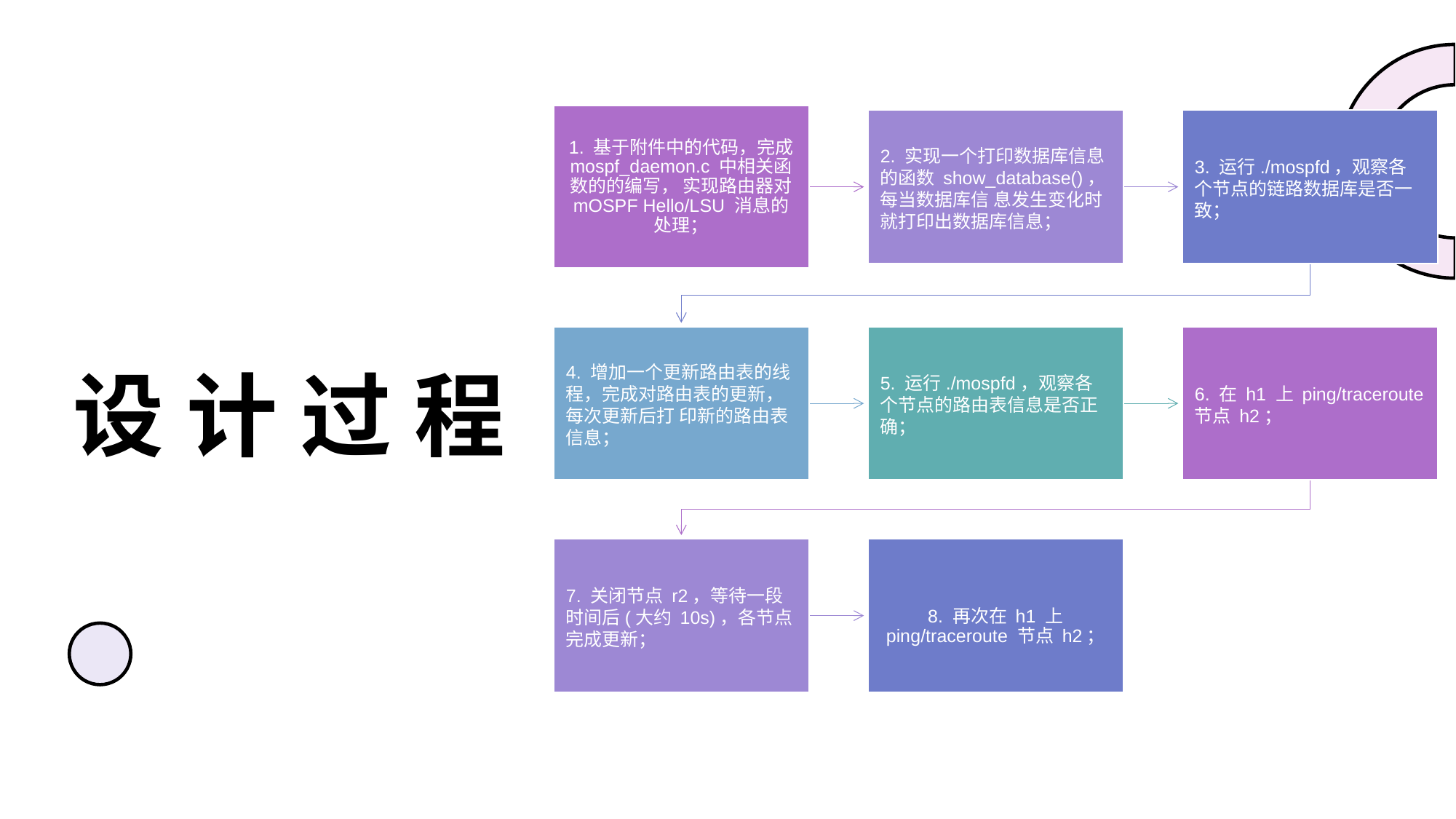

1. 基于附件中的代码，完成 mospf_daemon.c 中相关函数的的编写， 实现路由器对 mOSPF Hello/LSU 消息的处理；

2. 实现一个打印数据库信息的函数 show_database()，每当数据库信 息发生变化时就打印出数据库信息；

3. 运行./mospfd，观察各个节点的链路数据库是否一致；

4. 增加一个更新路由表的线程，完成对路由表的更新，每次更新后打 印新的路由表信息；

5. 运行./mospfd，观察各个节点的路由表信息是否正确；

6. 在 h1 上 ping/traceroute 节点 h2；

7. 关闭节点 r2，等待一段时间后(大约 10s)，各节点完成更新；

8. 再次在 h1 上 ping/traceroute 节点 h2；

# 设计过程